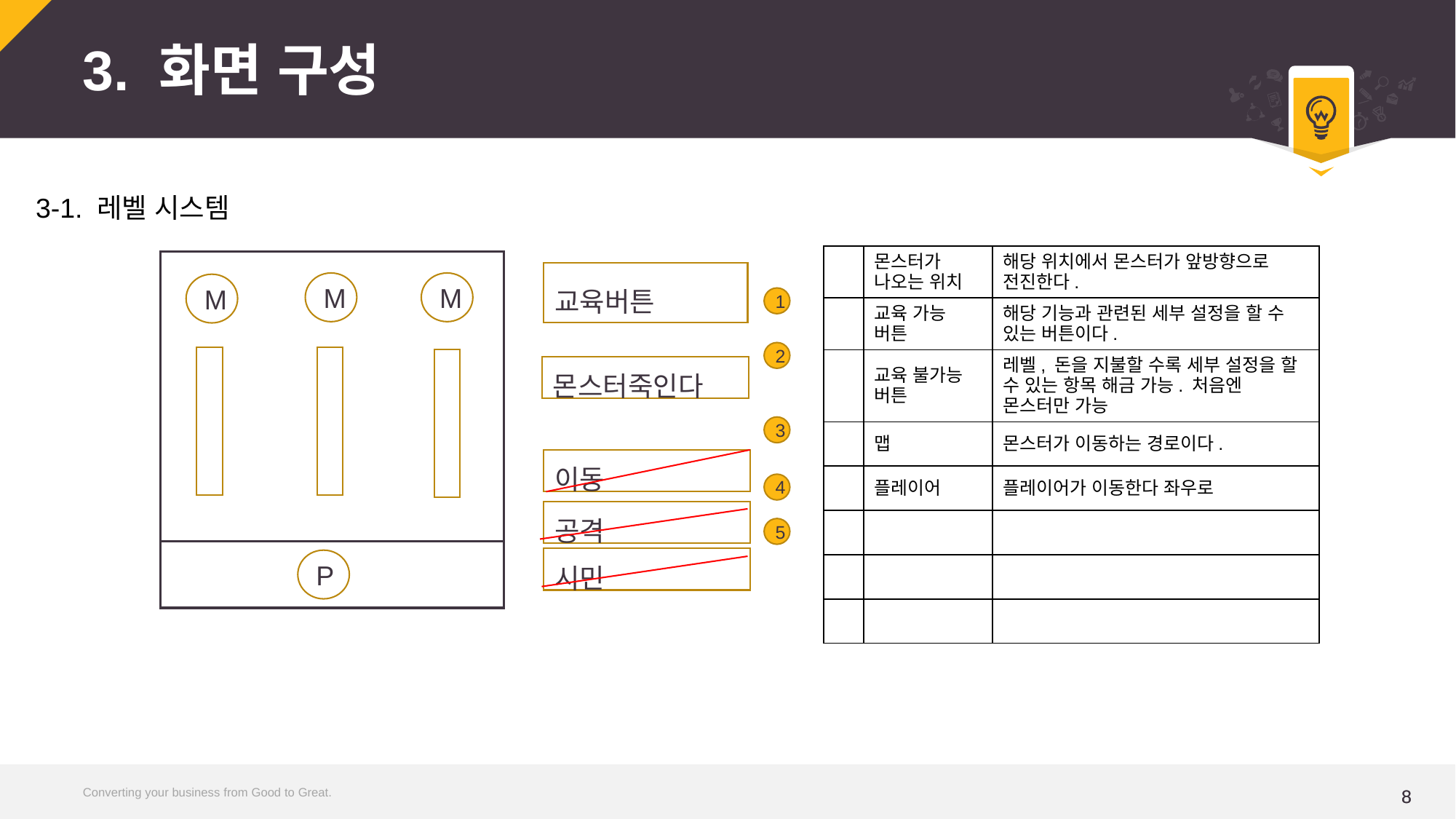

# 3. 화면 구성

3-1. 레벨 시스템
|  | 몬스터가 나오는 위치 | 해당 위치에서 몬스터가 앞방향으로 전진한다. |
| --- | --- | --- |
|  | 교육 가능 버튼 | 해당 기능과 관련된 세부 설정을 할 수 있는 버튼이다. |
|  | 교육 불가능 버튼 | 레벨, 돈을 지불할 수록 세부 설정을 할 수 있는 항목 해금 가능. 처음엔 몬스터만 가능 |
|  | 맵 | 몬스터가 이동하는 경로이다. |
|  | 플레이어 | 플레이어가 이동한다 좌우로 |
|  |  |  |
|  |  |  |
|  |  |  |

M
M
M

P
교육버튼
1
2
몬스터죽인다
3
이동
4
공격
5
시민
Converting your business from Good to Great.